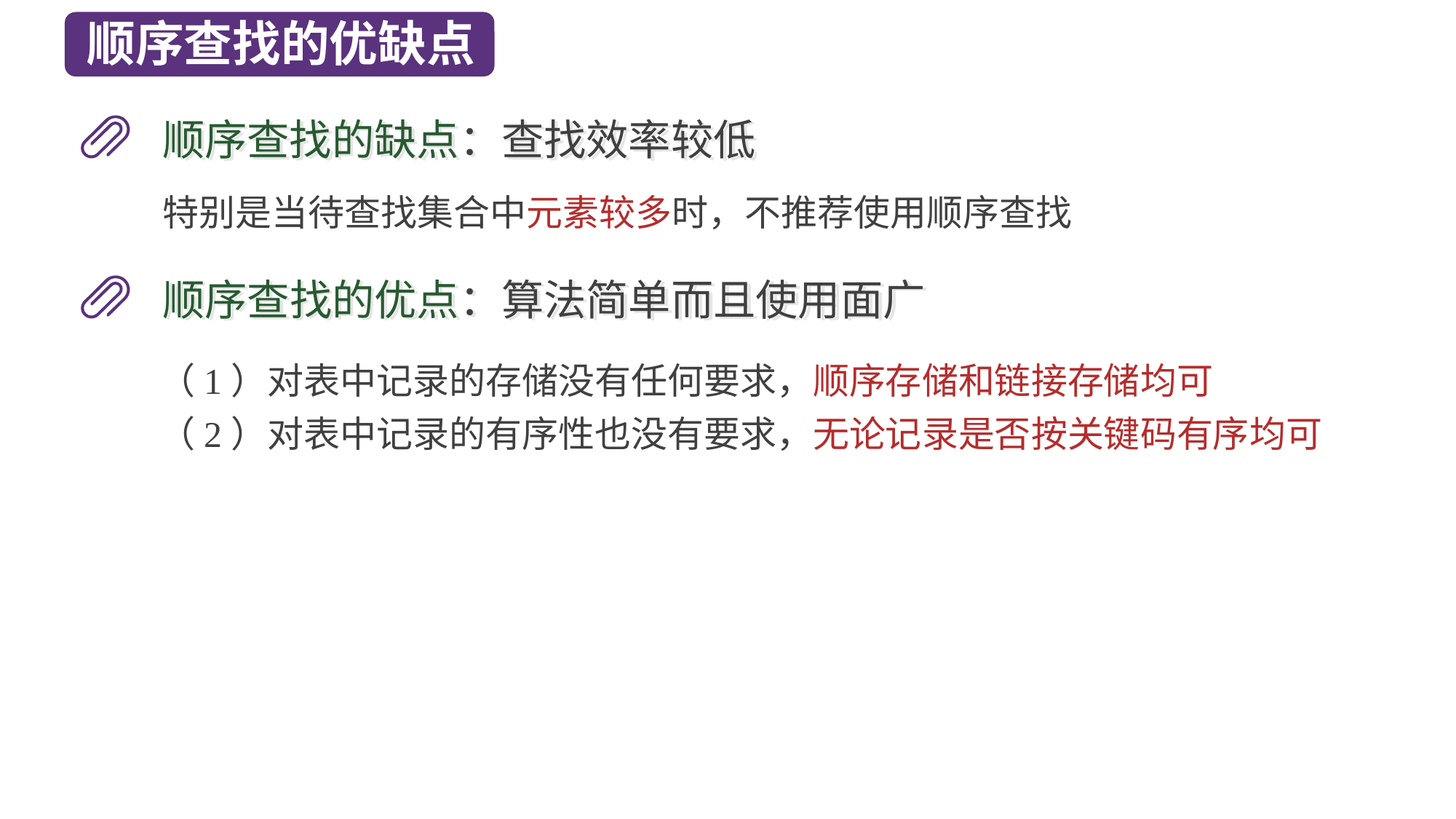

顺序查找的优缺点

顺序查找的缺点：查找效率较低

特别是当待查找集合中元素较多时，不推荐使用顺序查找
顺序查找的优点：算法简单而且使用面广

（1）对表中记录的存储没有任何要求，顺序存储和链接存储均可
（2）对表中记录的有序性也没有要求，无论记录是否按关键码有序均可